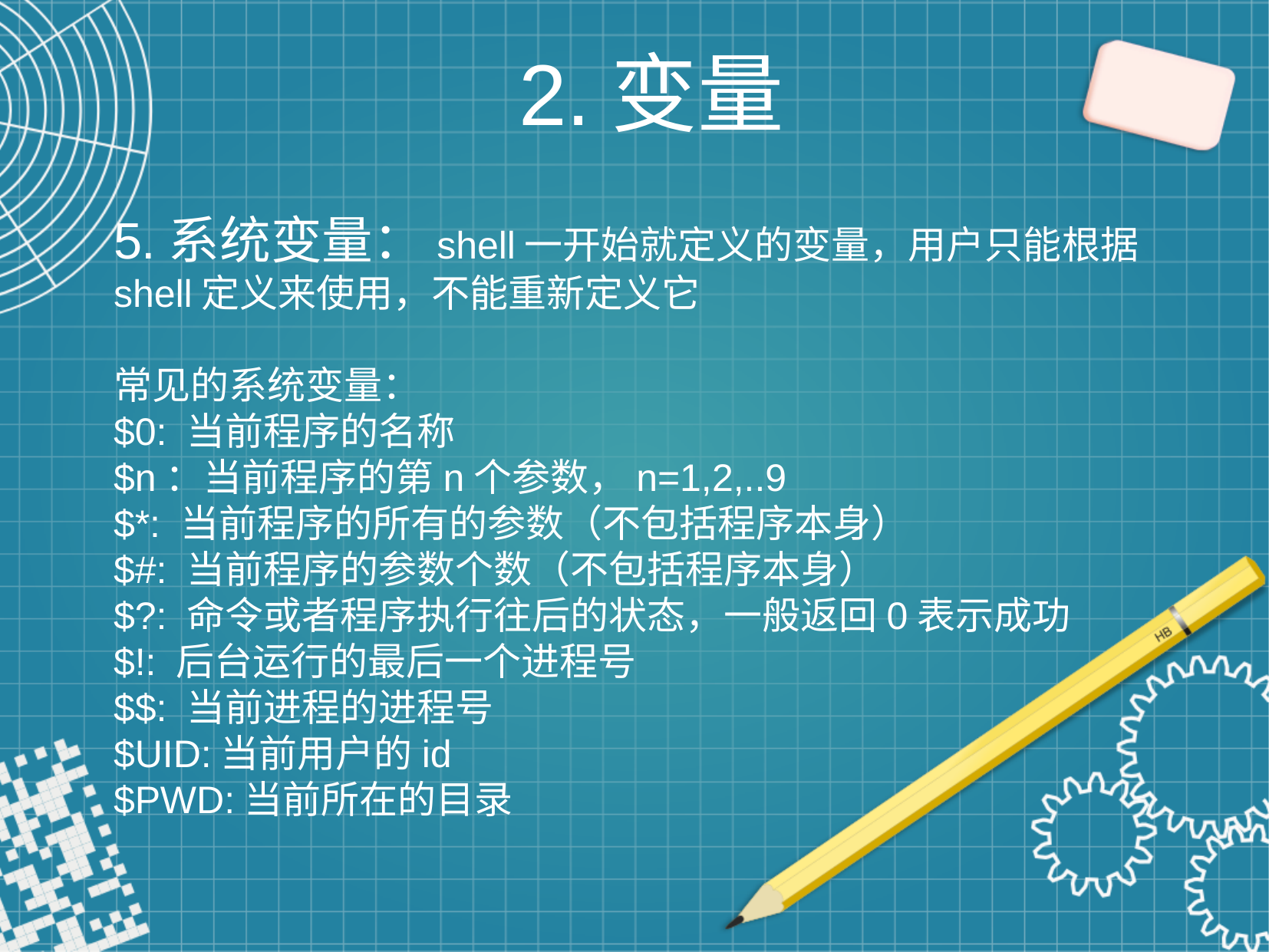

2.变量
5.系统变量：shell一开始就定义的变量，用户只能根据shell定义来使用，不能重新定义它

常见的系统变量：
$0: 当前程序的名称
$n：当前程序的第n个参数，n=1,2,..9
$*: 当前程序的所有的参数（不包括程序本身）
$#: 当前程序的参数个数（不包括程序本身）
$?: 命令或者程序执行往后的状态，一般返回0表示成功
$!: 后台运行的最后一个进程号
$$: 当前进程的进程号
$UID:当前用户的id
$PWD:当前所在的目录